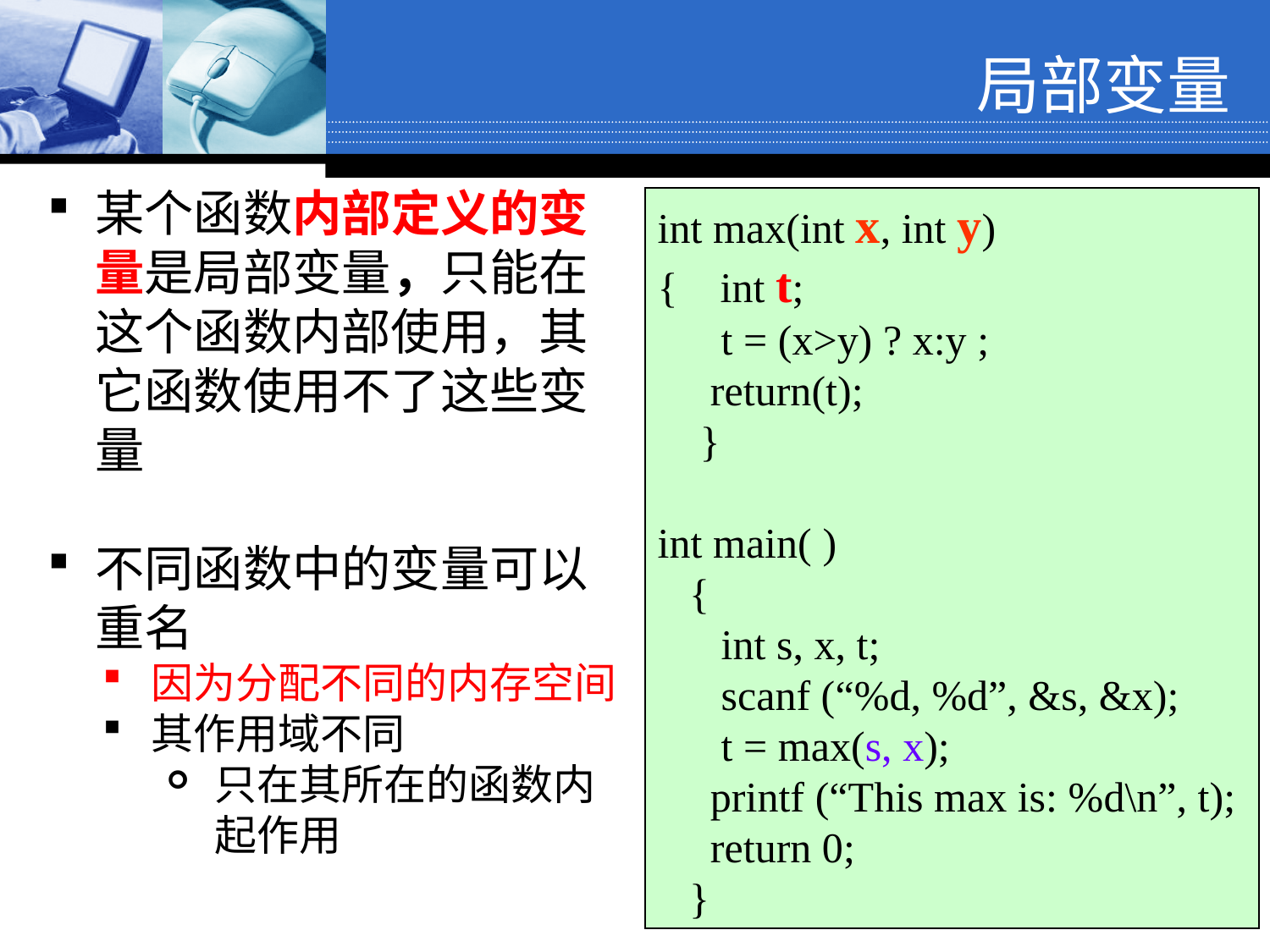

局部变量
某个函数内部定义的变量是局部变量，只能在这个函数内部使用，其它函数使用不了这些变量

不同函数中的变量可以重名
因为分配不同的内存空间
其作用域不同
只在其所在的函数内起作用

int max(int x, int y)
{    int t;
      t = (x>y) ? x:y ;
     return(t);
    }

int main( )
   {
      int s, x, t;
      scanf (“%d, %d”, &s, &x);
      t = max(s, x);
     printf (“This max is: %d\n”, t);
     return 0;
   }